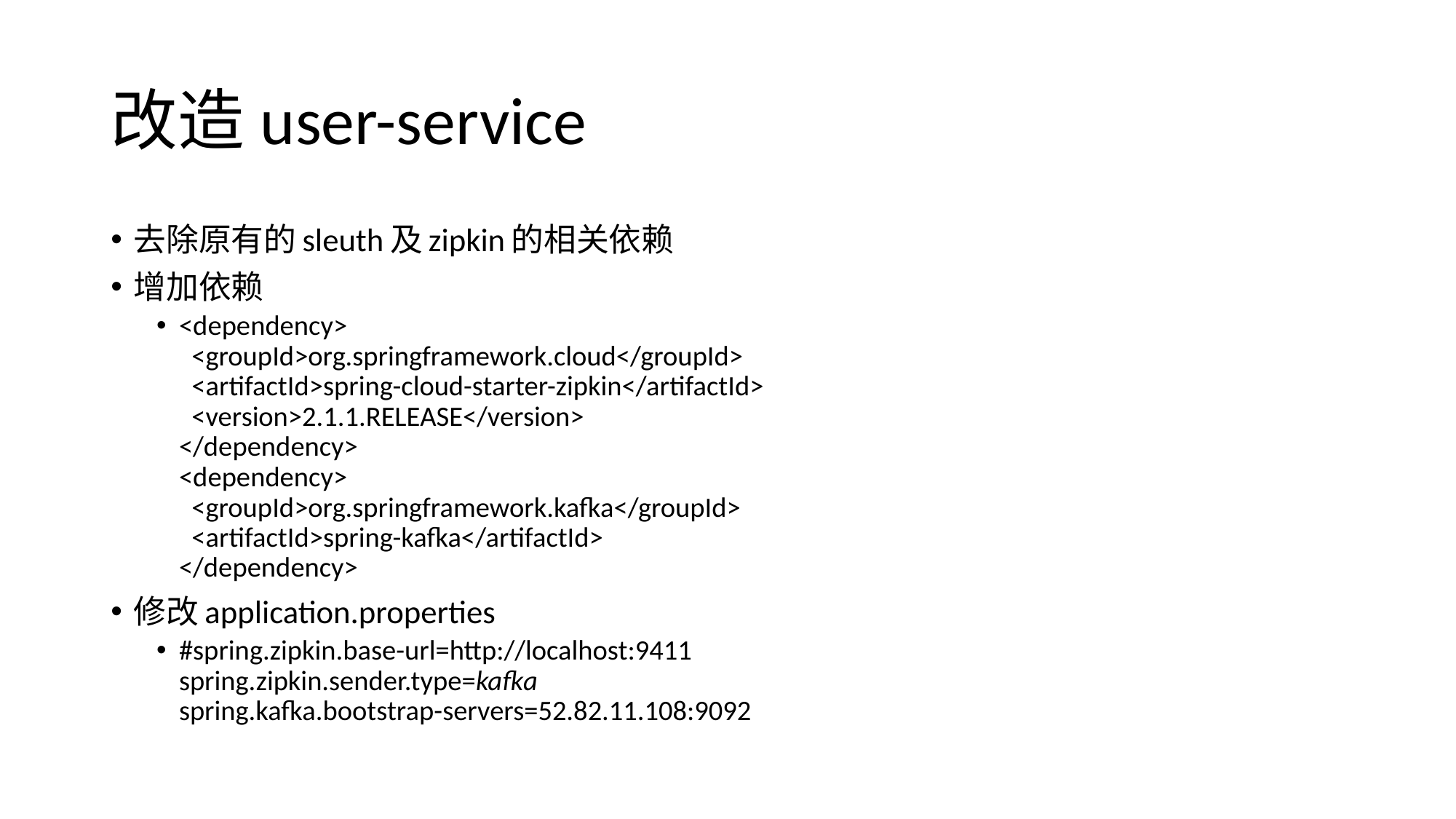

# 改造user-service
去除原有的sleuth及zipkin的相关依赖
增加依赖
<dependency>
  <groupId>org.springframework.cloud</groupId>
  <artifactId>spring-cloud-starter-zipkin</artifactId>
  <version>2.1.1.RELEASE</version>
</dependency>
<dependency>
  <groupId>org.springframework.kafka</groupId>
  <artifactId>spring-kafka</artifactId>
</dependency>
修改application.properties
#spring.zipkin.base-url=http://localhost:9411
spring.zipkin.sender.type=kafka
spring.kafka.bootstrap-servers=52.82.11.108:9092